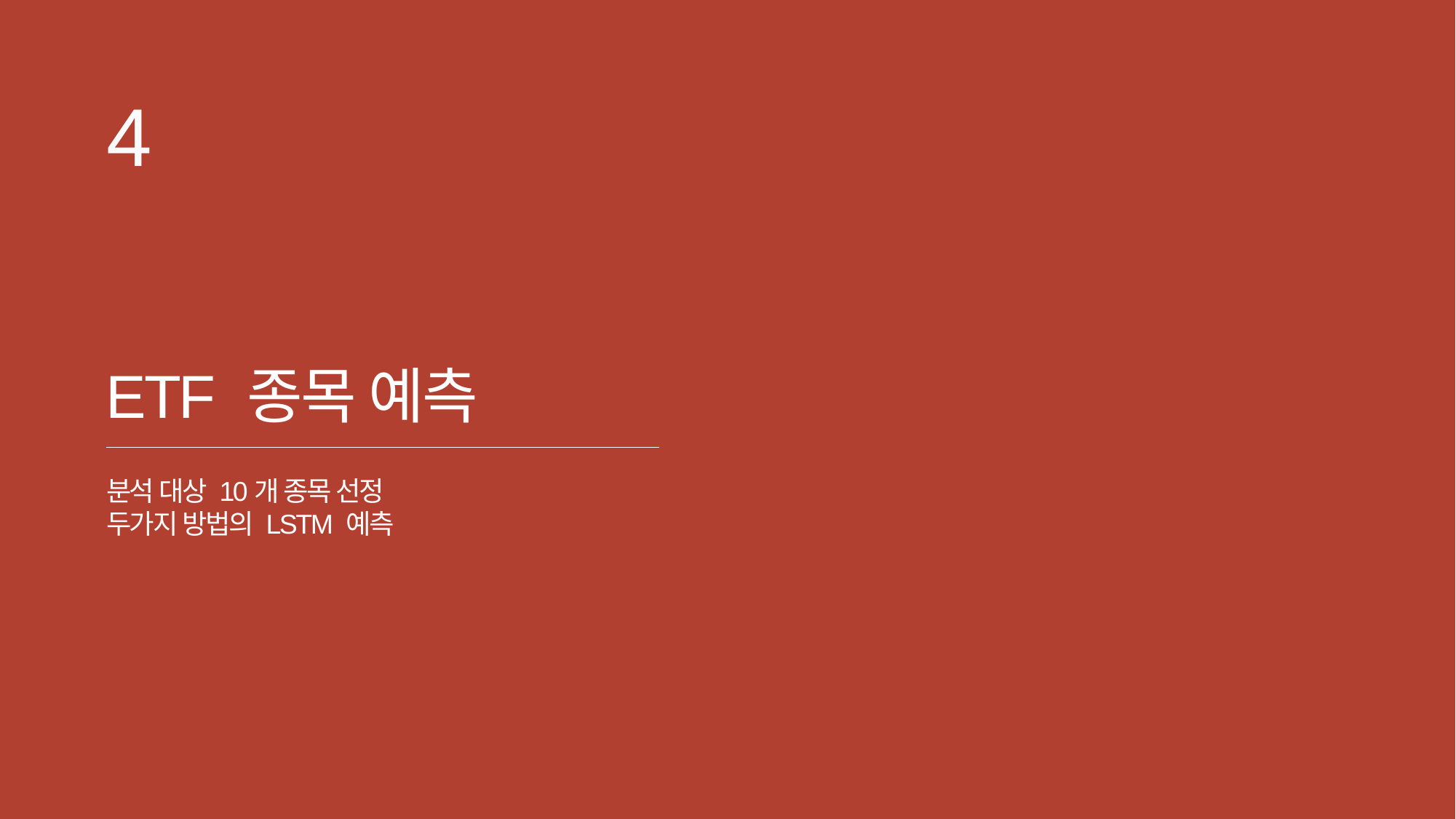

4
ETF 종목 예측
분석 대상 10개 종목 선정
두가지 방법의 LSTM 예측